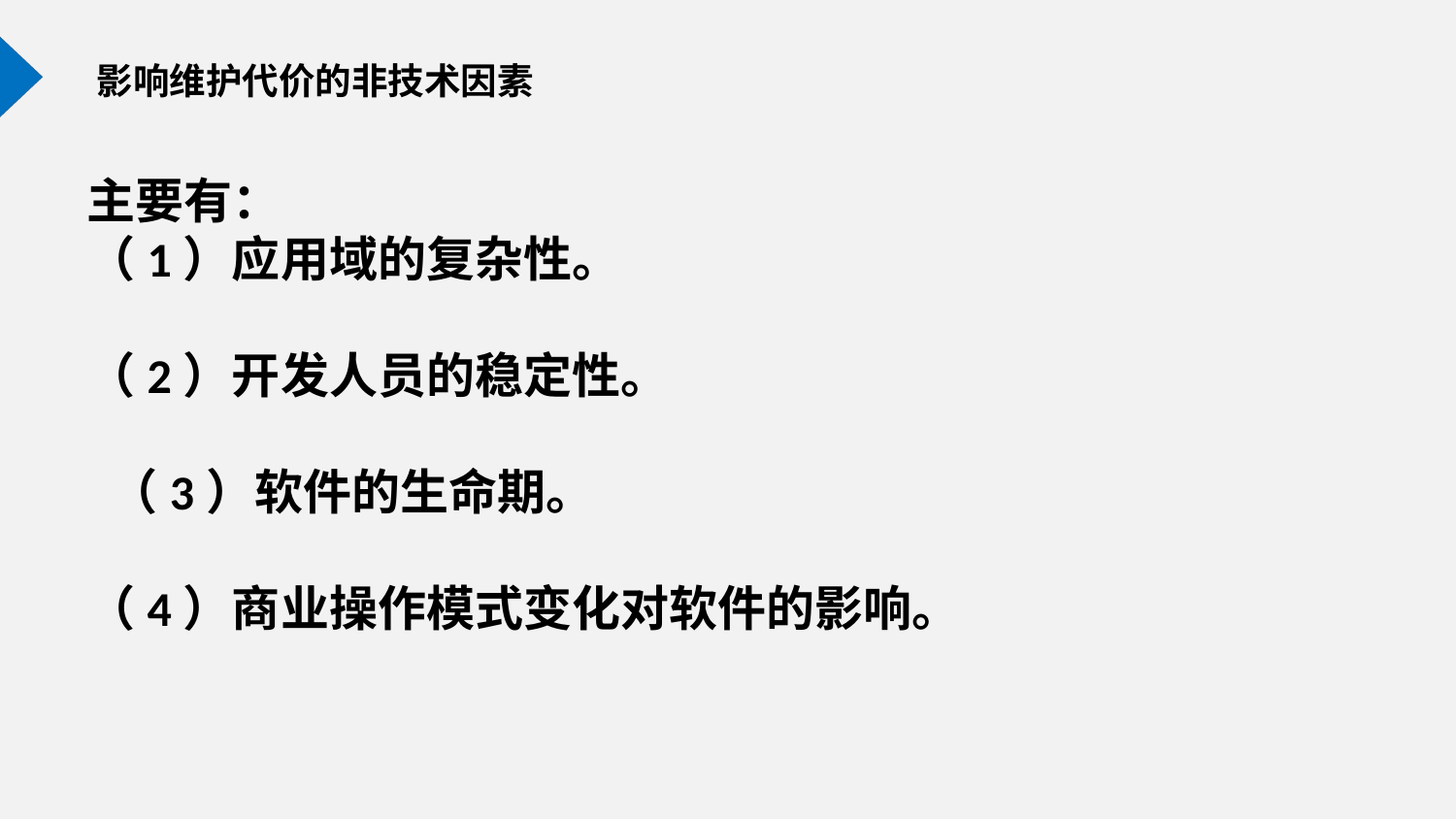

影响维护代价的非技术因素
主要有：
（1）应用域的复杂性。

（2）开发人员的稳定性。

 （3）软件的生命期。

（4）商业操作模式变化对软件的影响。